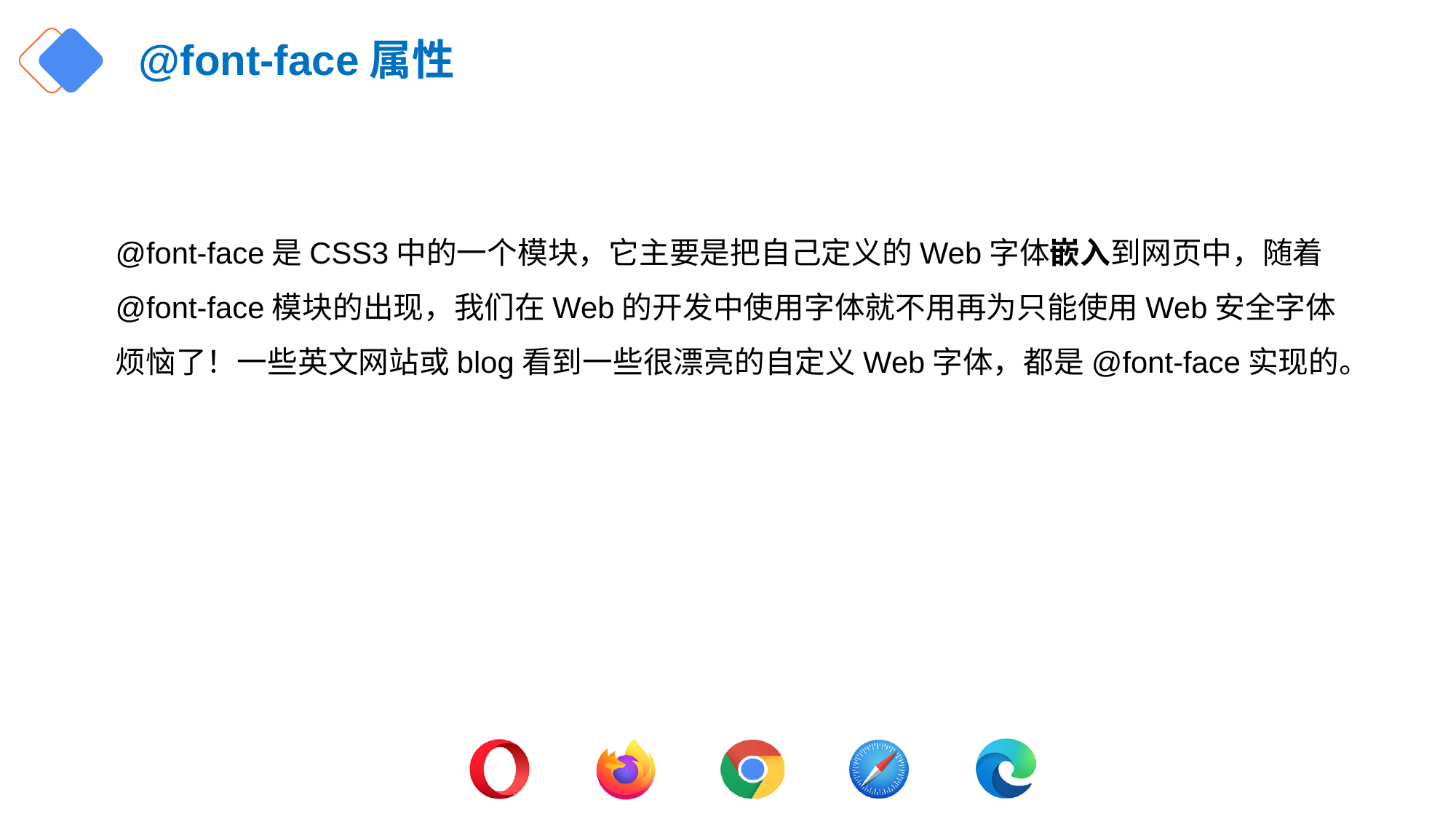

# @font-face属性
@font-face是CSS3中的一个模块，它主要是把自己定义的Web字体嵌入到网页中，随着@font-face模块的出现，我们在Web的开发中使用字体就不用再为只能使用Web安全字体烦恼了！一些英文网站或blog看到一些很漂亮的自定义Web字体，都是@font-face实现的。